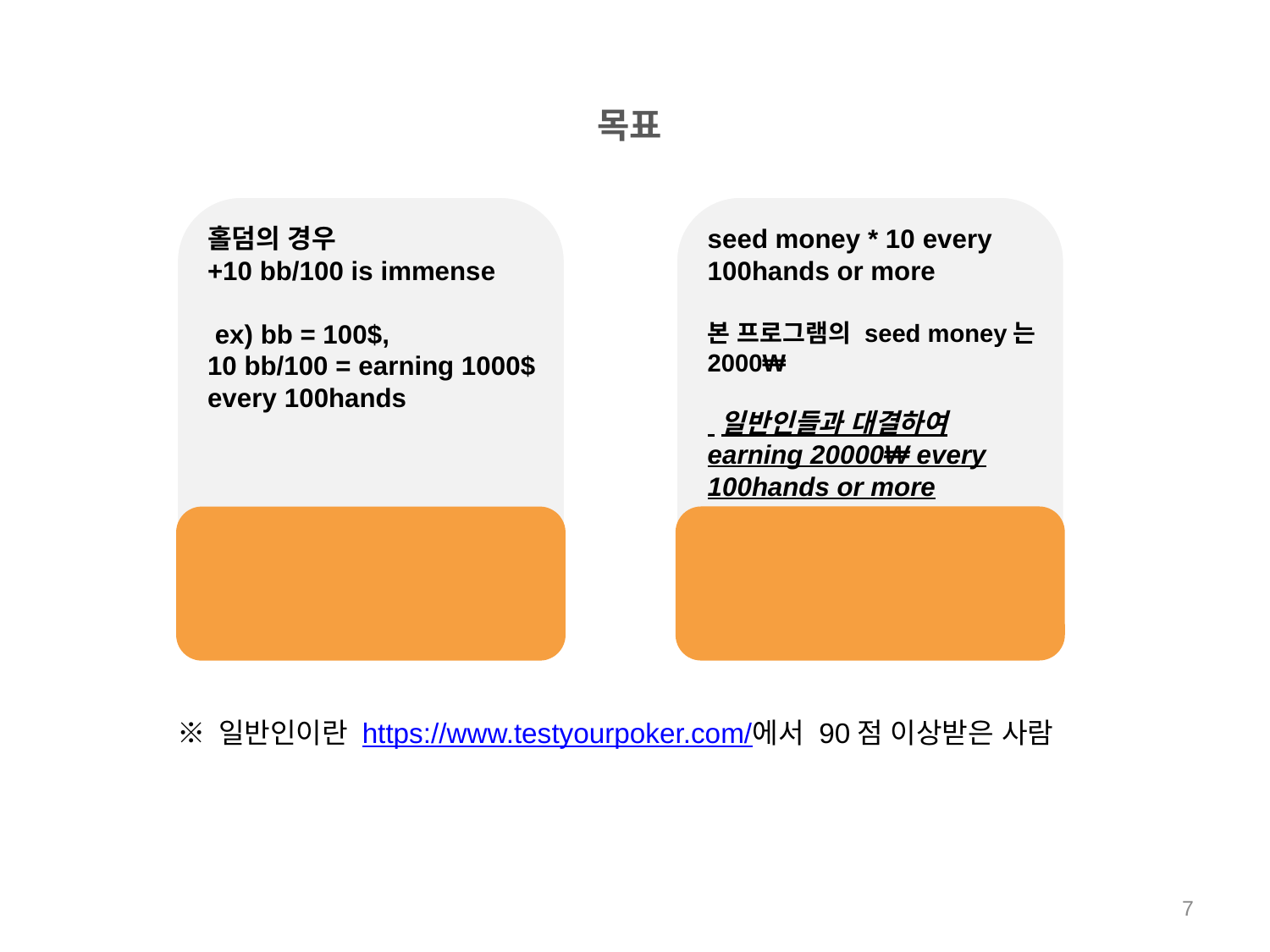

목표

홀덤의 경우
+10 bb/100 is immense

 ex) bb = 100$,
10 bb/100 = earning 1000$ every 100hands
seed money * 10 every 100hands or more

본 프로그램의 seed money는 2000₩

 일반인들과 대결하여 earning 20000₩ every 100hands or more

※ 일반인이란 https://www.testyourpoker.com/에서 90점 이상받은 사람
7